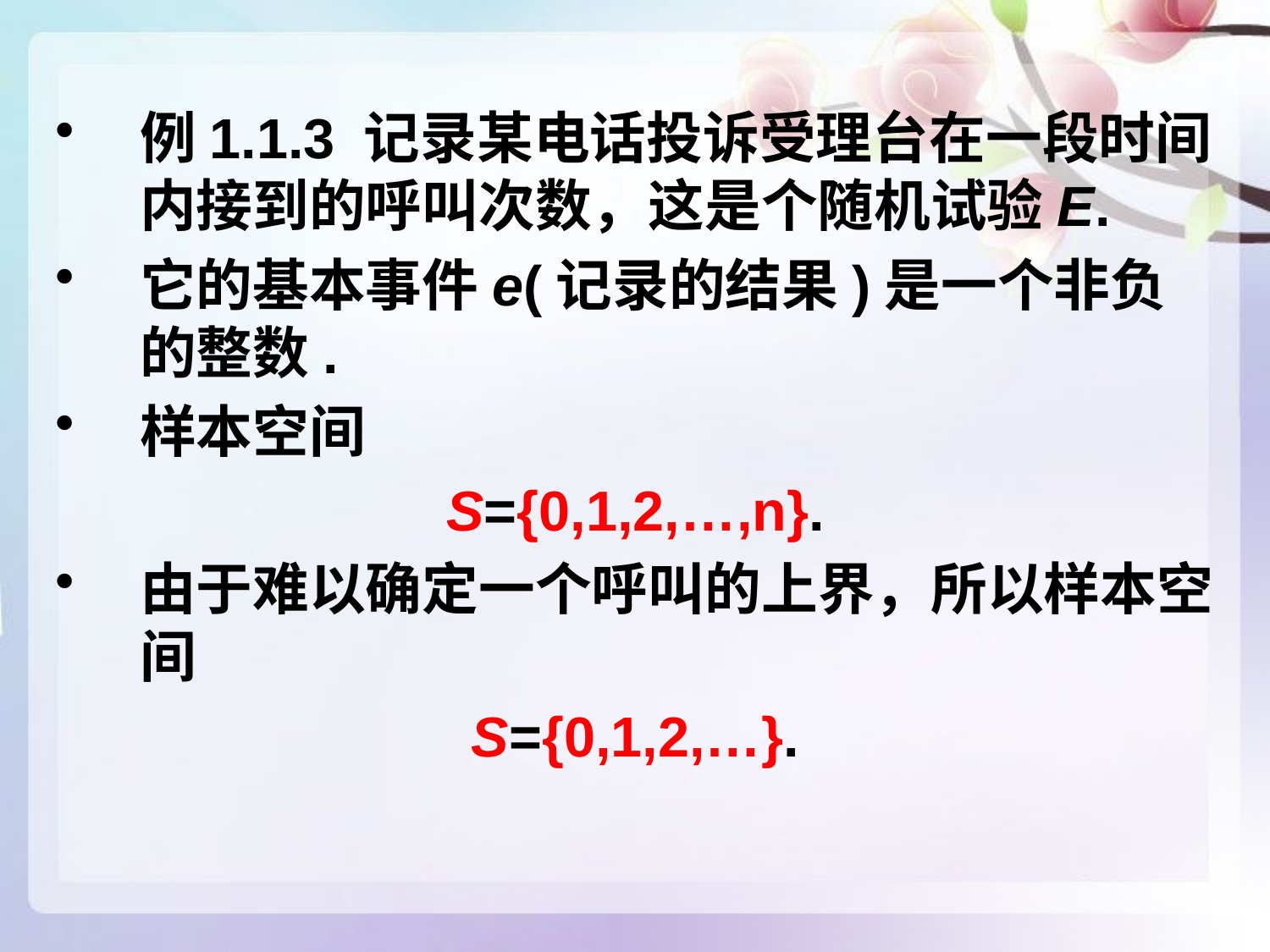

例1.1.3 记录某电话投诉受理台在一段时间内接到的呼叫次数，这是个随机试验E.
它的基本事件e(记录的结果)是一个非负的整数.
样本空间
S={0,1,2,…,n}.
由于难以确定一个呼叫的上界，所以样本空间
S={0,1,2,…}.